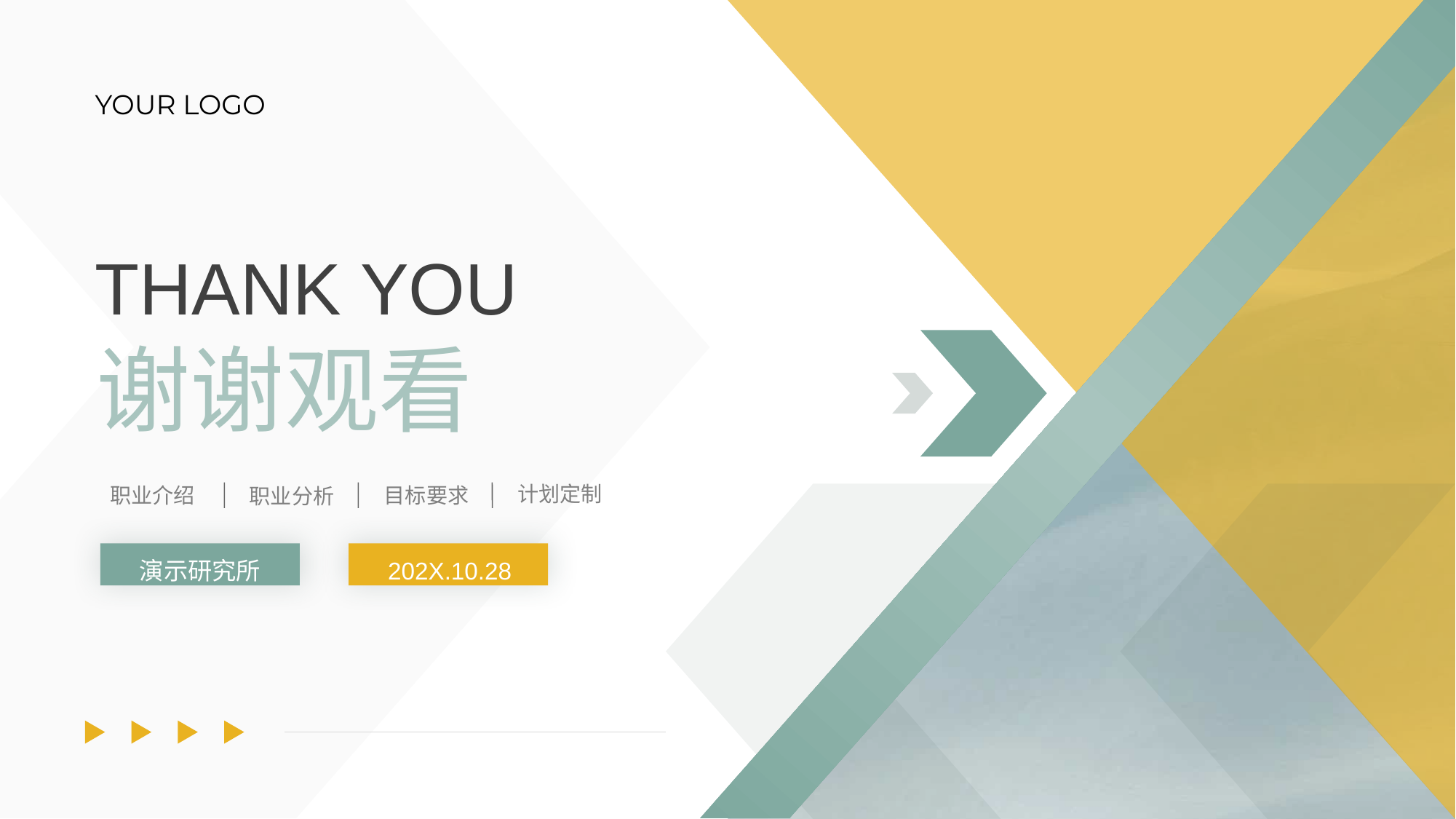

YOUR LOGO
THANK YOU

谢谢观看

计划定制
职业介绍
目标要求
职业分析

演示研究所

202X.10.28